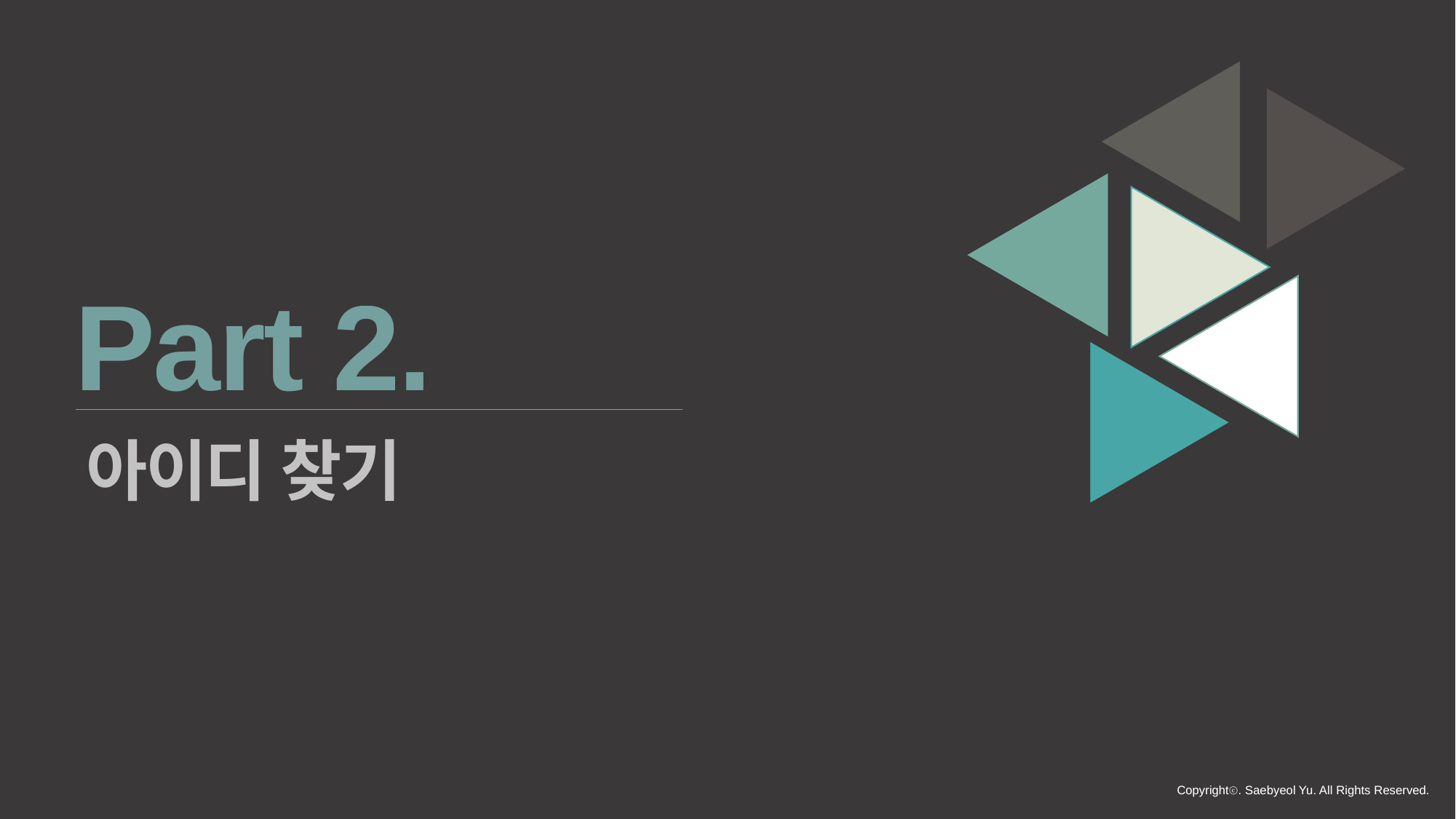

Part 2.
아이디 찾기
Copyrightⓒ. Saebyeol Yu. All Rights Reserved.